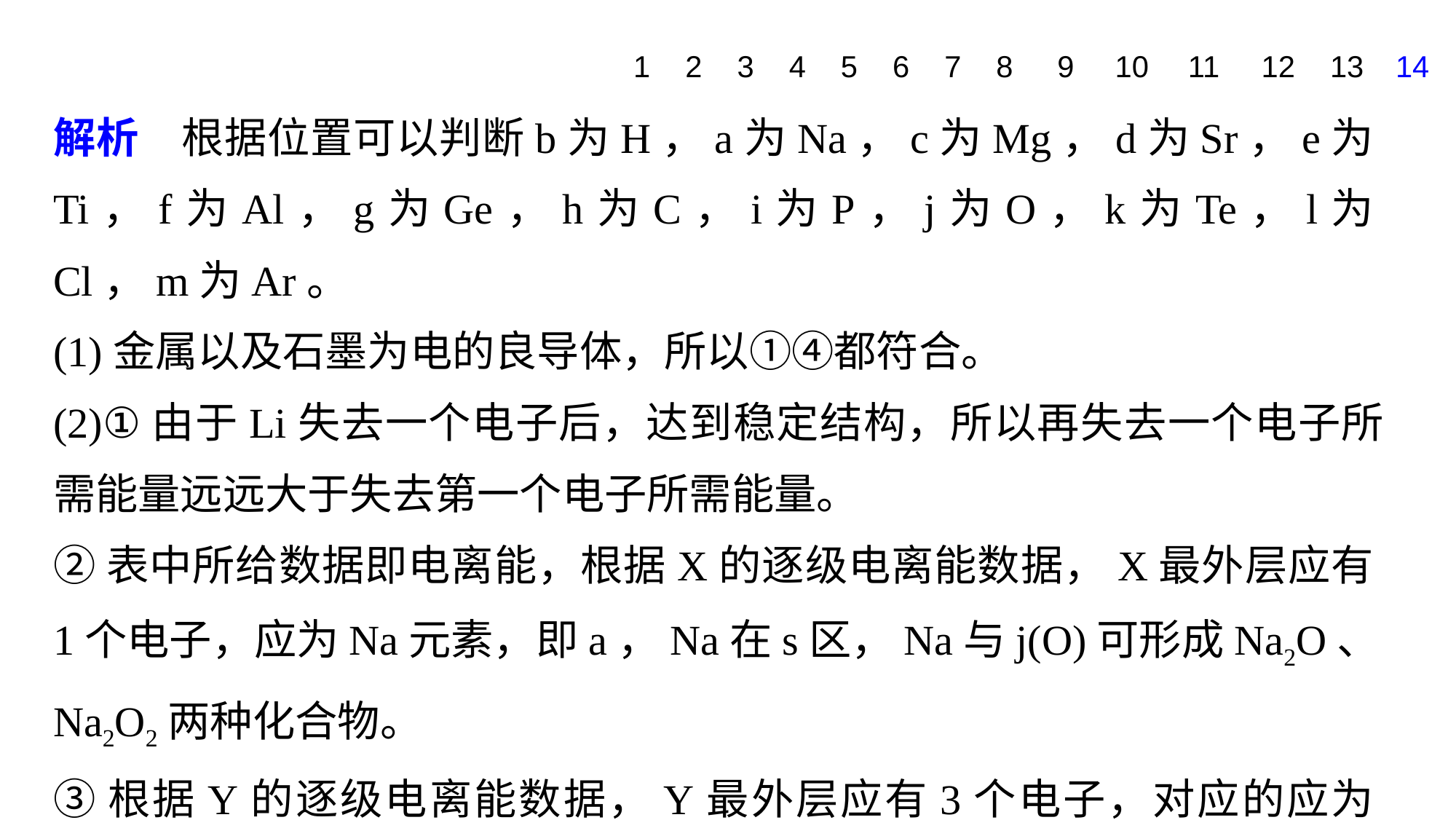

1
2
3
4
5
6
7
8
9
10
11
12
13
14
解析　根据位置可以判断b为H，a为Na，c为Mg，d为Sr，e为Ti，f为Al，g为Ge，h为C，i为P，j为O，k为Te，l为Cl，m为Ar。
(1)金属以及石墨为电的良导体，所以①④都符合。
(2)①由于Li失去一个电子后，达到稳定结构，所以再失去一个电子所需能量远远大于失去第一个电子所需能量。
②表中所给数据即电离能，根据X的逐级电离能数据，X最外层应有1个电子，应为Na元素，即a，Na在s区，Na与j(O)可形成Na2O、Na2O2两种化合物。
③根据Y的逐级电离能数据，Y最外层应有3个电子，对应的应为Al(f)。
④稀有气体元素原子最稳定，失去第一个电子需要的能量最多。